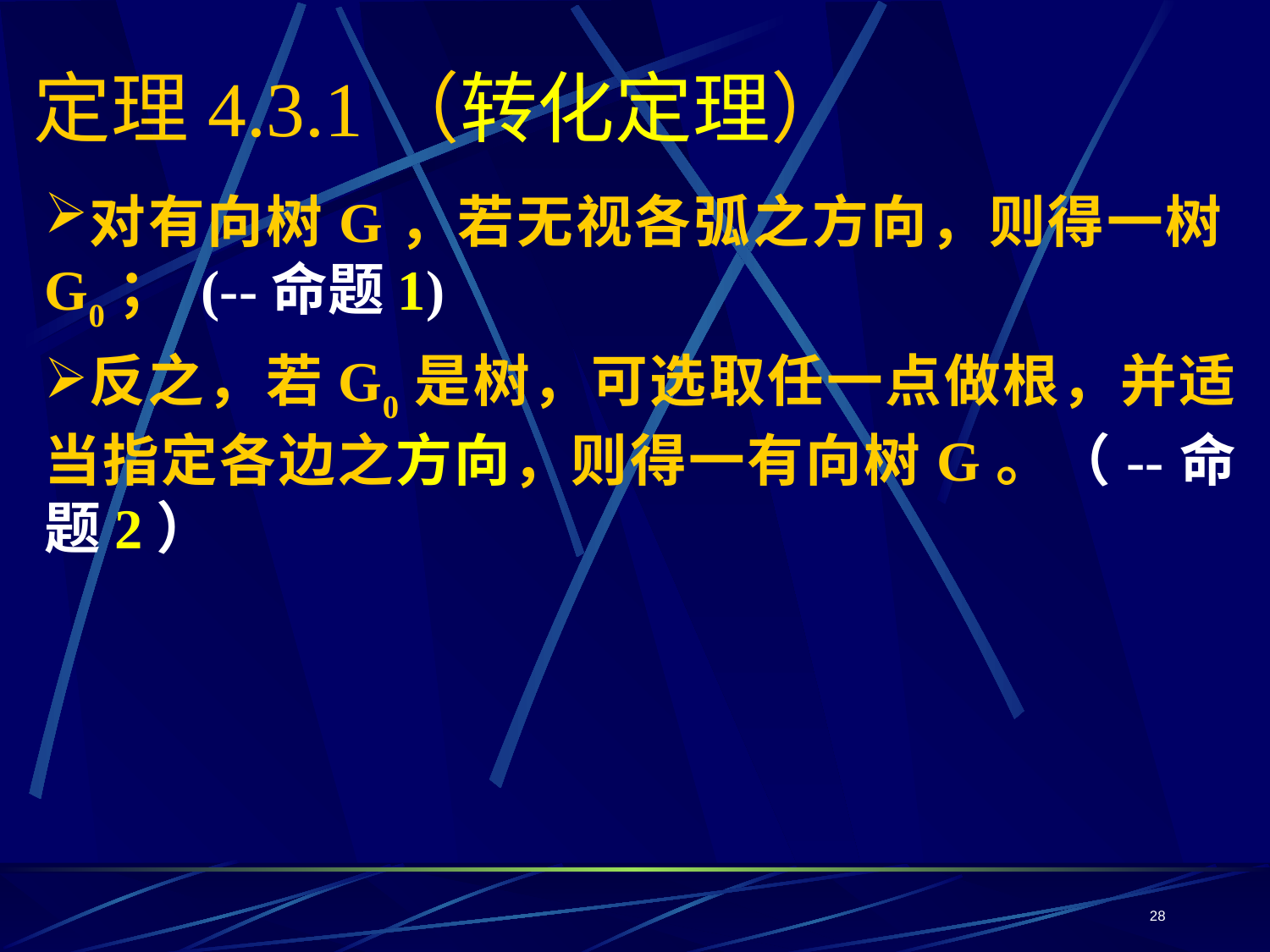

# 定理4.3.1（转化定理）
对有向树G，若无视各弧之方向，则得一树G0； (--命题1)
反之，若G0是树，可选取任一点做根，并适当指定各边之方向，则得一有向树G。（--命题2）
28